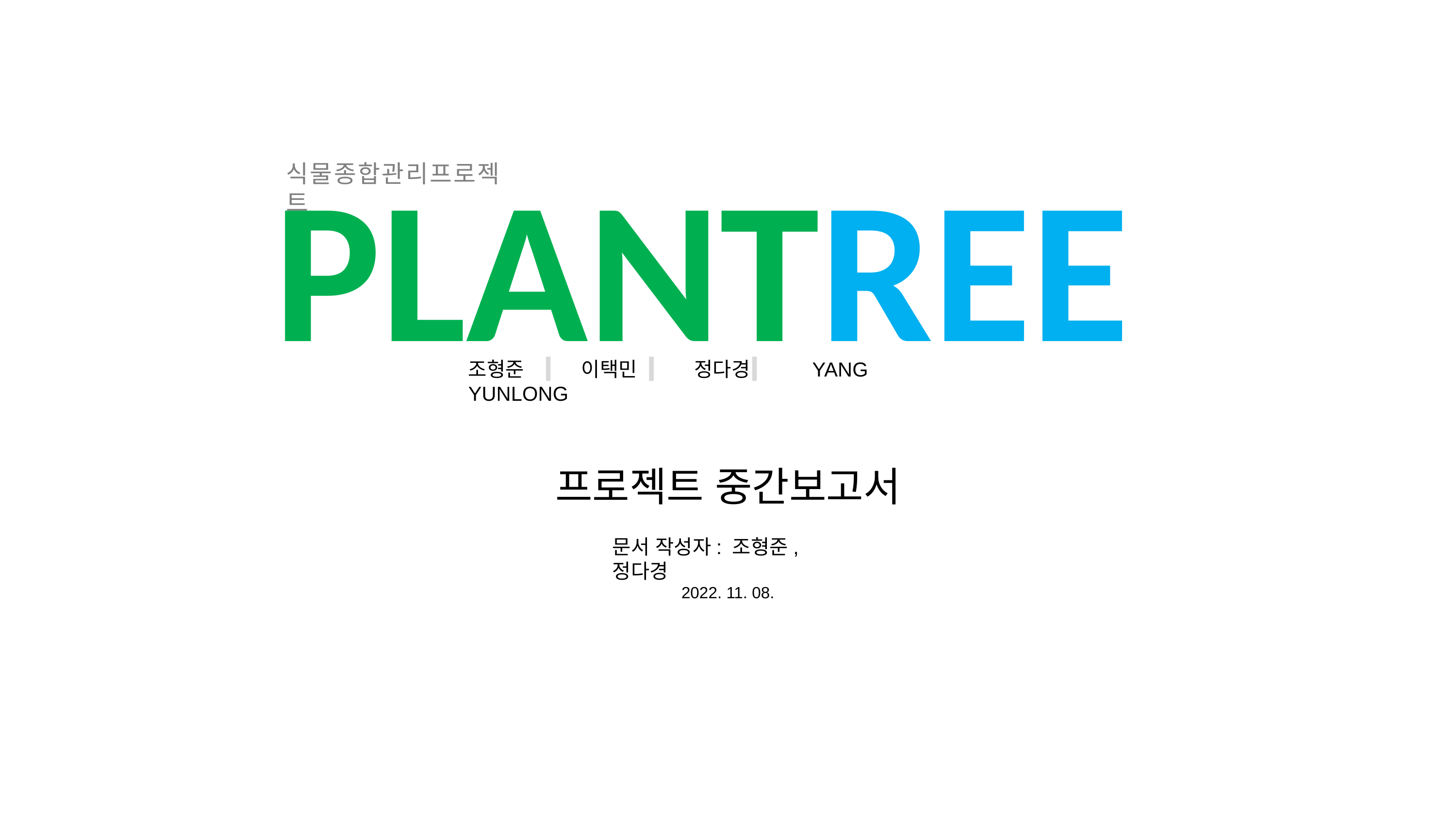

PLANTREE
식물종합관리프로젝트
조형준          이택민          정다경          YANG YUNLONG

프로젝트 중간보고서
문서 작성자: 조형준, 정다경
2022. 11. 08.